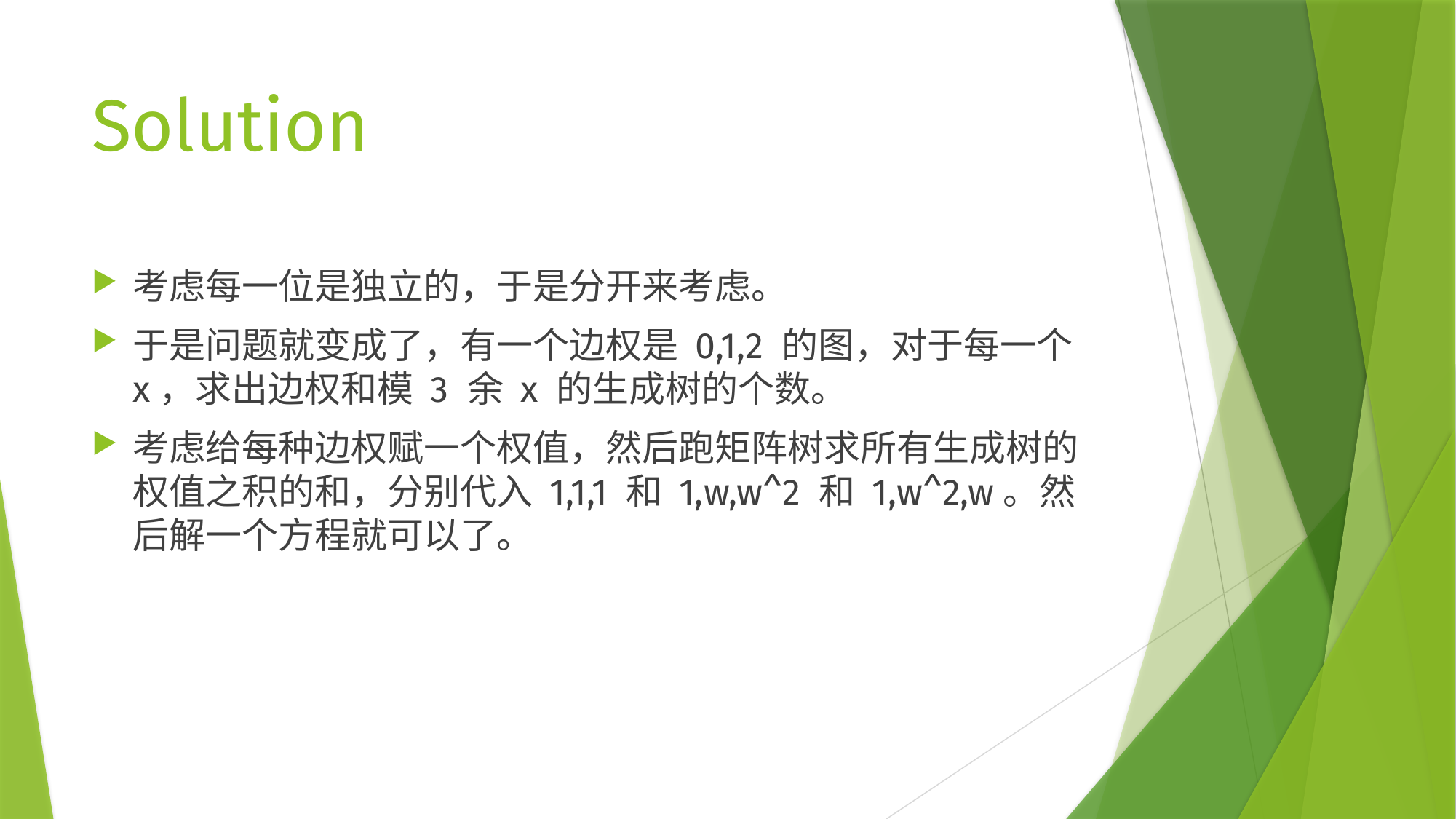

# Solution
考虑每一位是独立的，于是分开来考虑。
于是问题就变成了，有一个边权是 0,1,2 的图，对于每一个 x，求出边权和模 3 余 x 的生成树的个数。
考虑给每种边权赋一个权值，然后跑矩阵树求所有生成树的权值之积的和，分别代入 1,1,1 和 1,w,w^2 和 1,w^2,w。然后解一个方程就可以了。